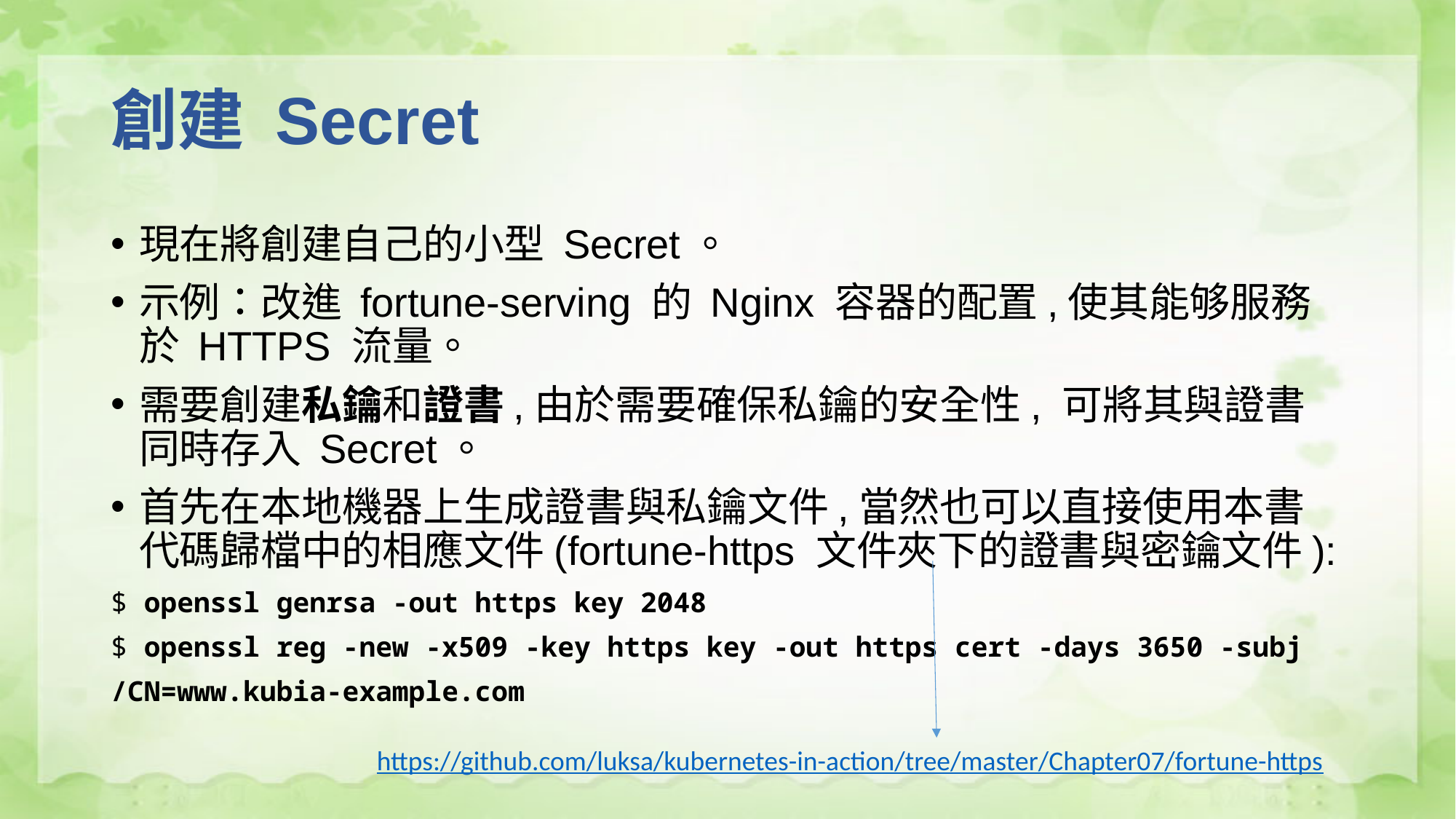

# 創建 Secret
現在將創建自己的小型 Secret。
示例：改進 fortune-serving 的 Nginx 容器的配置,使其能够服務於 HTTPS 流量。
需要創建私鑰和證書,由於需要確保私鑰的安全性, 可將其與證書同時存入 Secret。
首先在本地機器上生成證書與私鑰文件,當然也可以直接使用本書代碼歸檔中的相應文件(fortune-https 文件夾下的證書與密鑰文件):
$ openssl genrsa -out https key 2048
$ openssl reg -new -x509 -key https key -out https cert -days 3650 -subj
/CN=www.kubia-example.com
https://github.com/luksa/kubernetes-in-action/tree/master/Chapter07/fortune-https